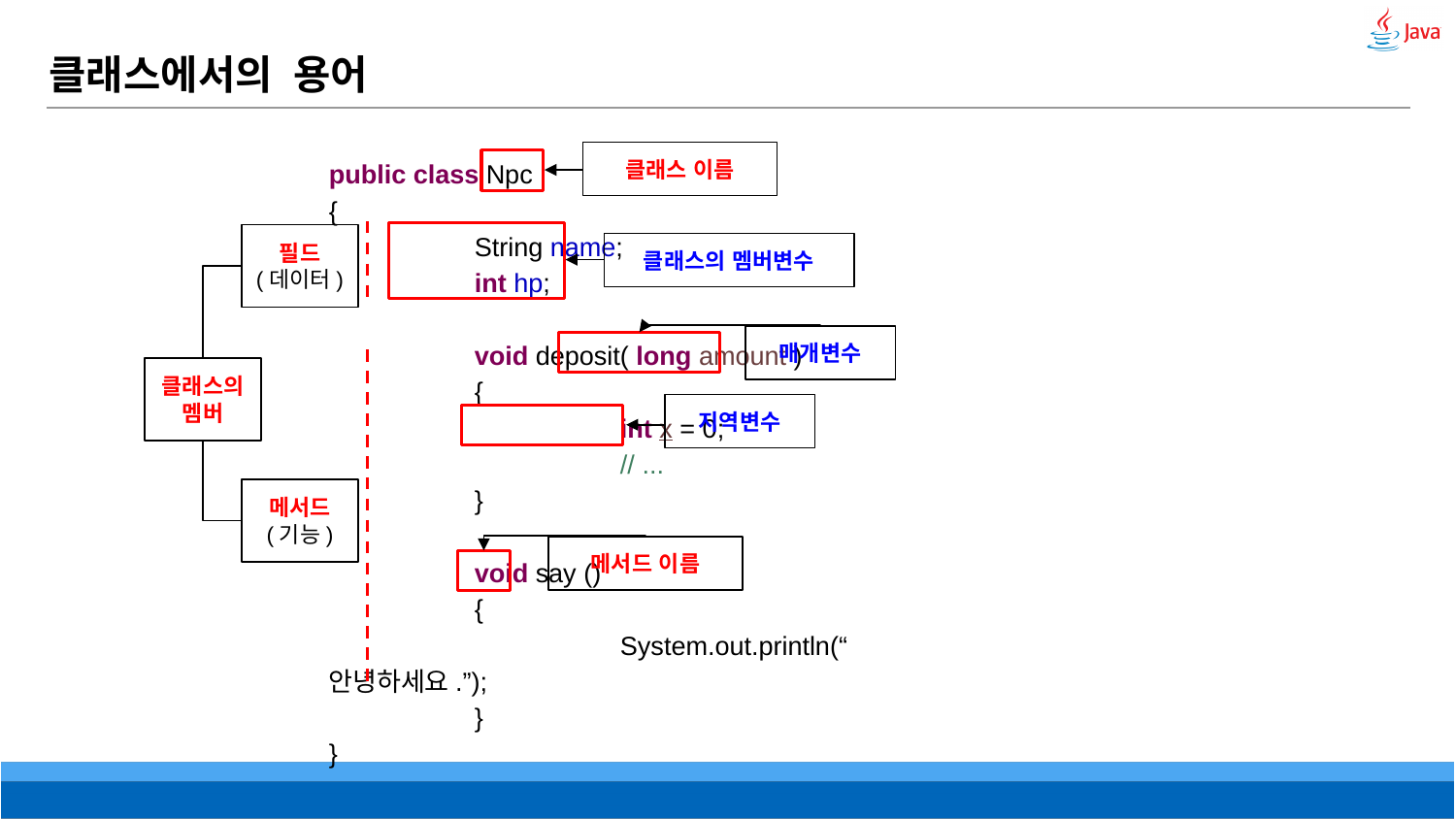

# 클래스에서의 용어
public class Npc
{
	String name;
	int hp;

	void deposit( long amount )
	{
		int x = 0;
		// ...
	}

	void say ()
	{
		System.out.println(“안녕하세요.”);
	}
}
클래스 이름

필드
(데이터)
클래스의 멤버변수
매개변수

클래스의 멤버
지역변수

메서드
(기능)
메서드 이름